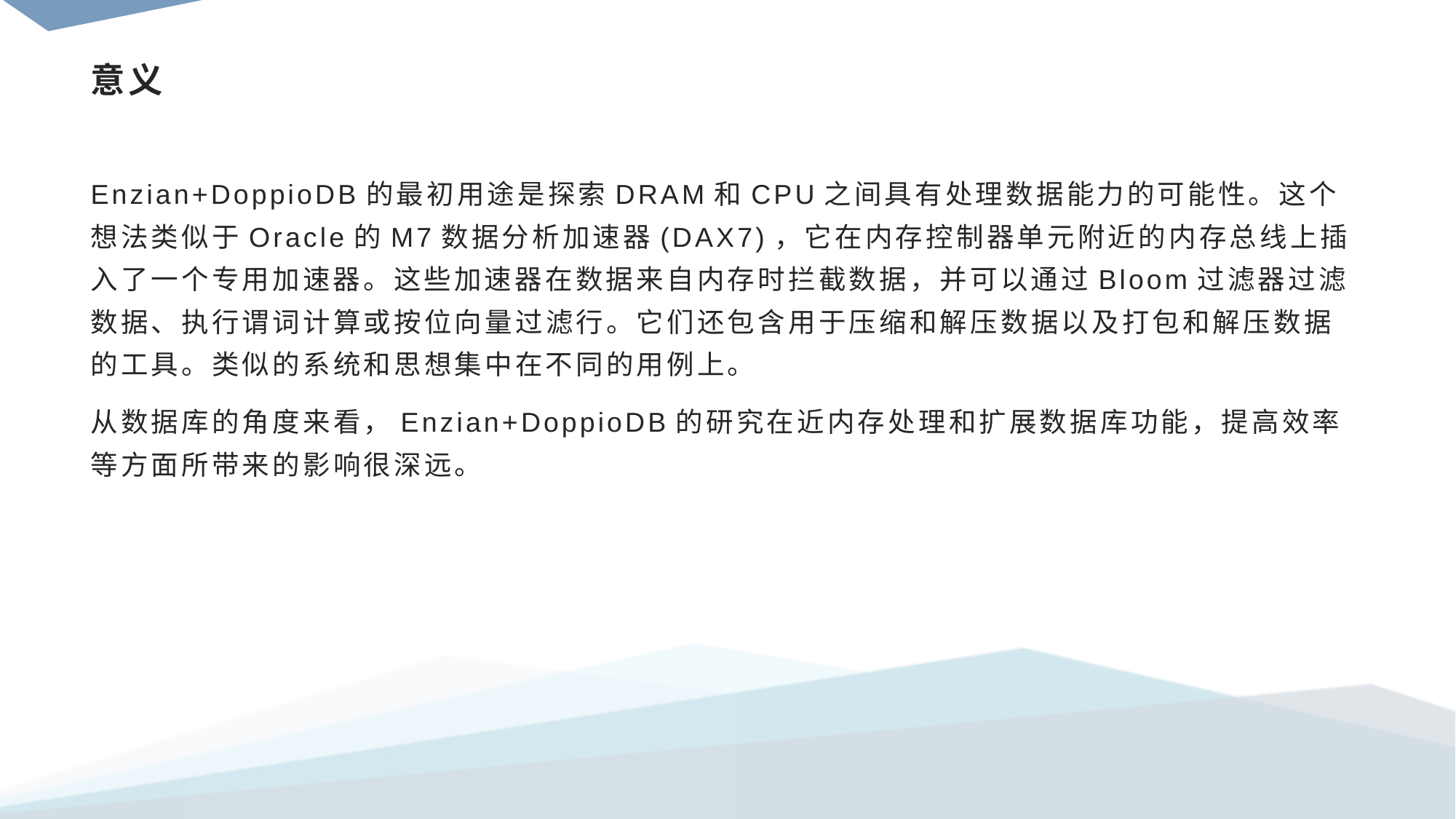

# 意义

Enzian+DoppioDB的最初用途是探索DRAM和CPU之间具有处理数据能力的可能性。这个想法类似于Oracle的M7数据分析加速器(DAX7)，它在内存控制器单元附近的内存总线上插入了一个专用加速器。这些加速器在数据来自内存时拦截数据，并可以通过Bloom过滤器过滤数据、执行谓词计算或按位向量过滤行。它们还包含用于压缩和解压数据以及打包和解压数据的工具。类似的系统和思想集中在不同的用例上。
从数据库的角度来看，Enzian+DoppioDB的研究在近内存处理和扩展数据库功能，提高效率等方面所带来的影响很深远。